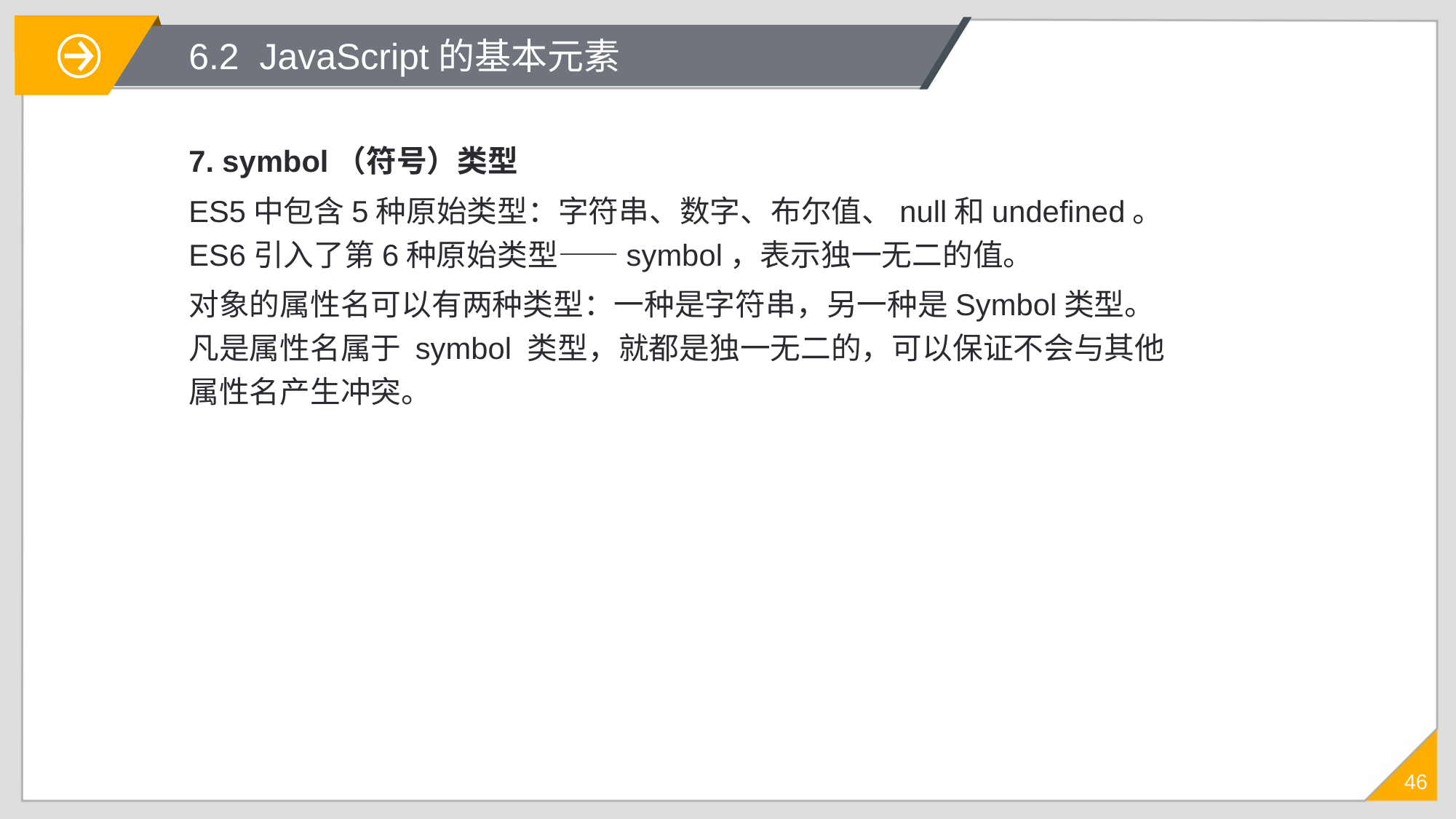

# 6.2  JavaScript的基本元素
7. symbol（符号）类型
ES5中包含5种原始类型：字符串、数字、布尔值、null和undefined。ES6引入了第6种原始类型——symbol，表示独一无二的值。
对象的属性名可以有两种类型：一种是字符串，另一种是Symbol类型。凡是属性名属于 symbol 类型，就都是独一无二的，可以保证不会与其他属性名产生冲突。